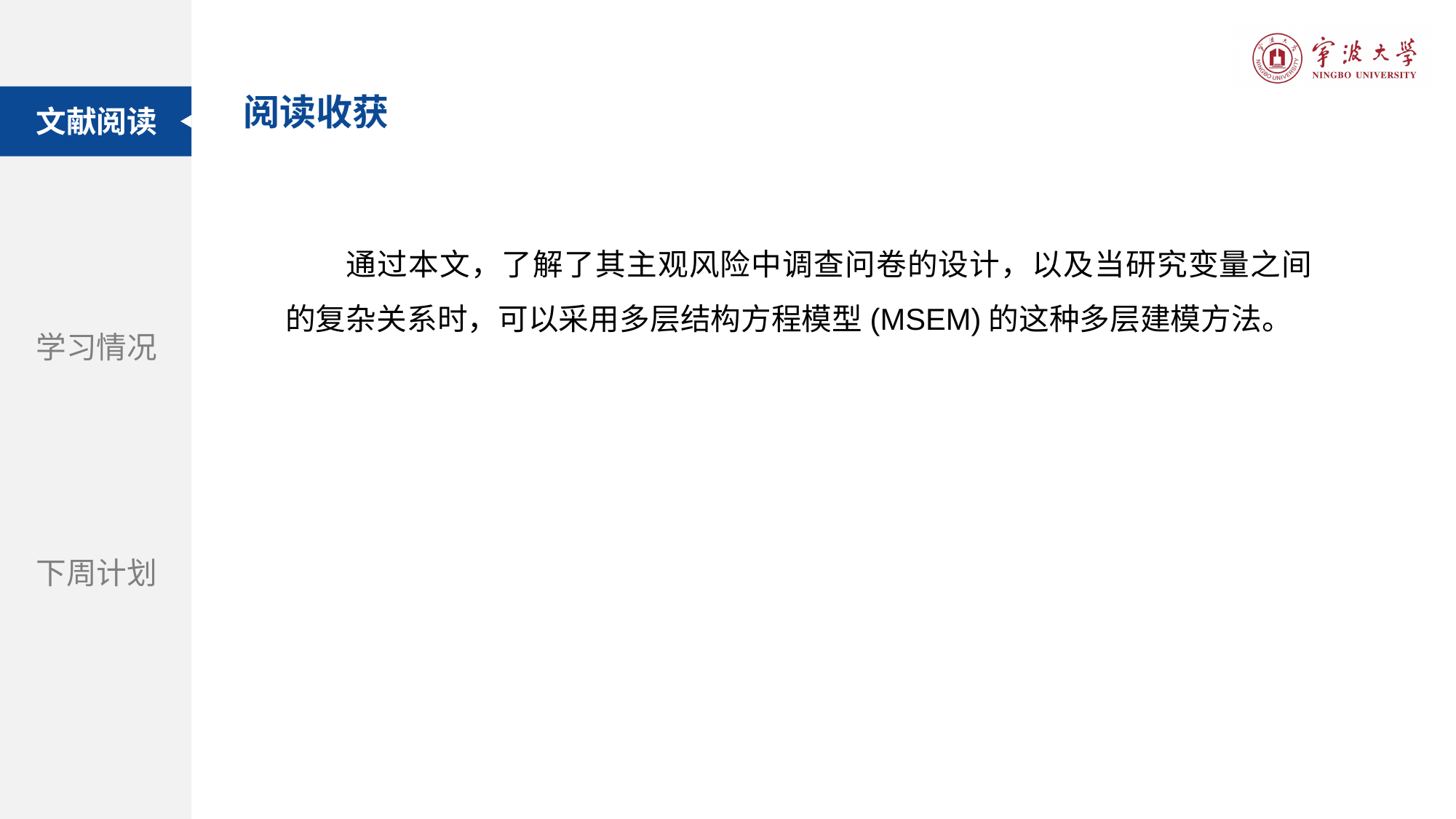

阅读收获

文献阅读
题目：自动驾驶汽车和街道设计：使用虚拟现实实验探索中央分隔带在提高行人过街安全性方面的作用
通过本文，了解了其主观风险中调查问卷的设计，以及当研究变量之间的复杂关系时，可以采用多层结构方程模型(MSEM)的这种多层建模方法。
学习情况
期刊：Accident Analysis and Prevention
下周计划